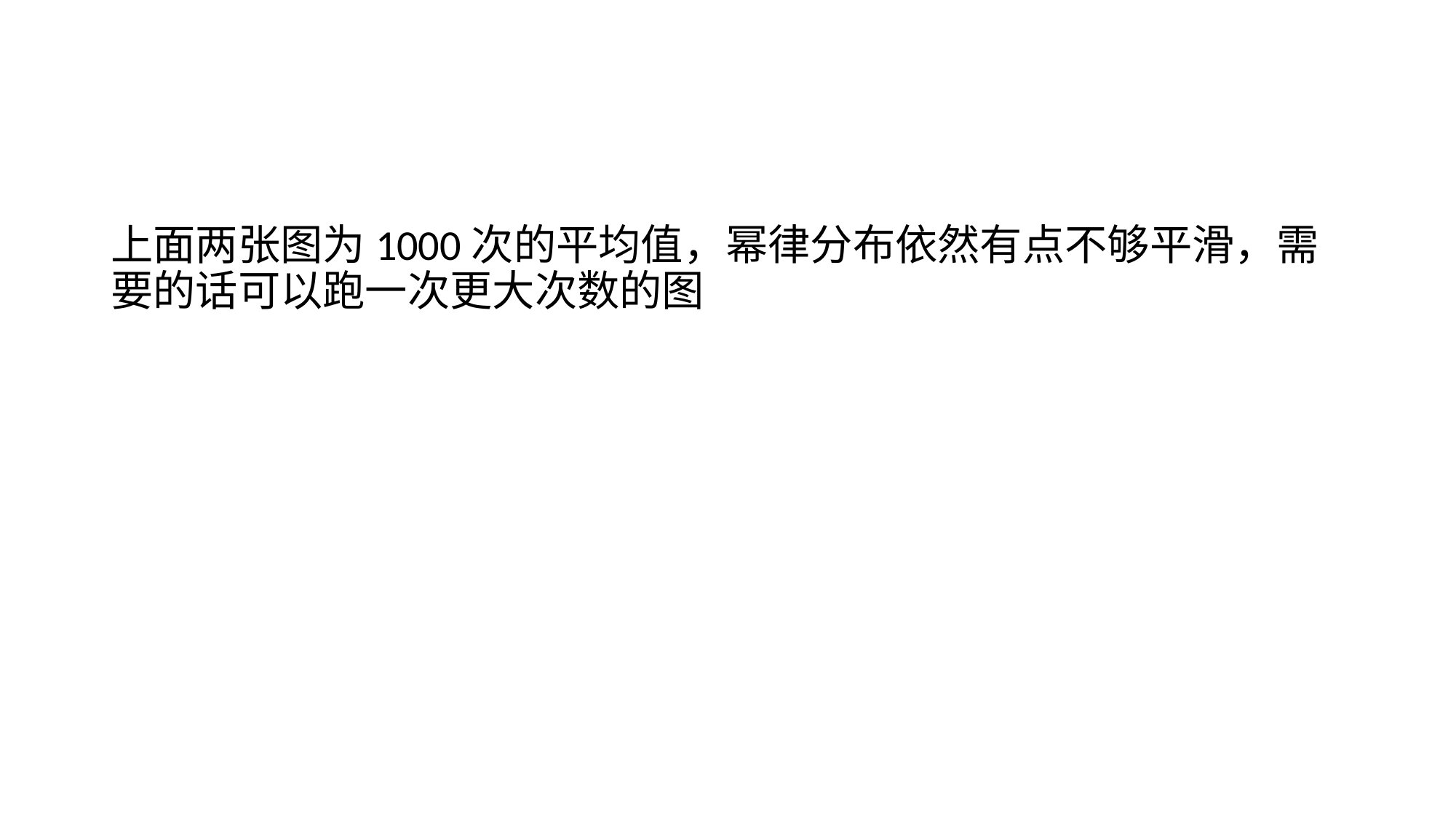

#
上面两张图为1000次的平均值，幂律分布依然有点不够平滑，需要的话可以跑一次更大次数的图